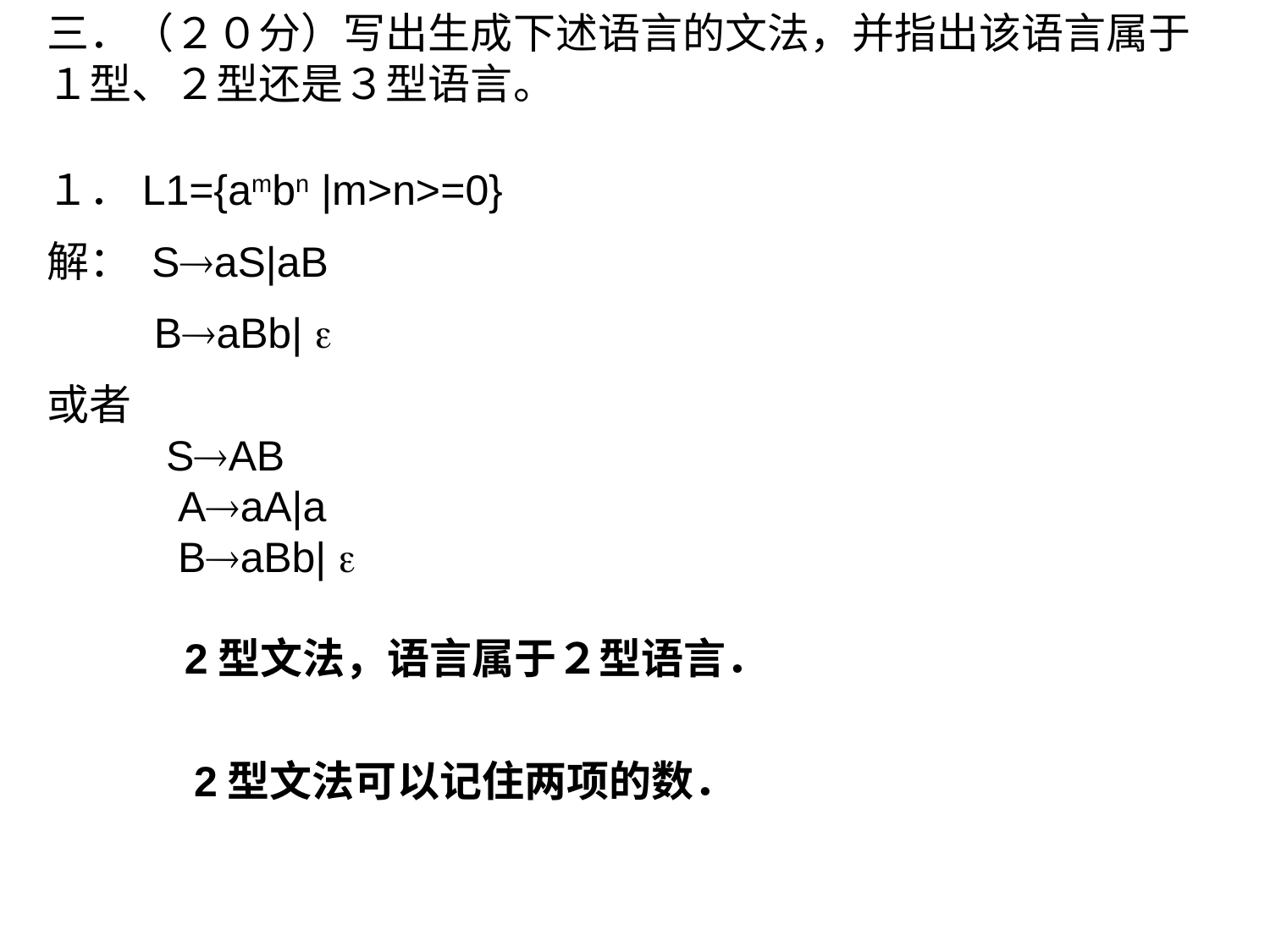

三．（２０分）写出生成下述语言的文法，并指出该语言属于１型、２型还是３型语言。

１．L1={ambn |m>n>=0}
解： S→aS|aB
         B→aBb| ε
或者
          S→AB
           A→aA|a
           B→aBb| ε

　　　2型文法，语言属于２型语言．

　　　 2型文法可以记住两项的数．